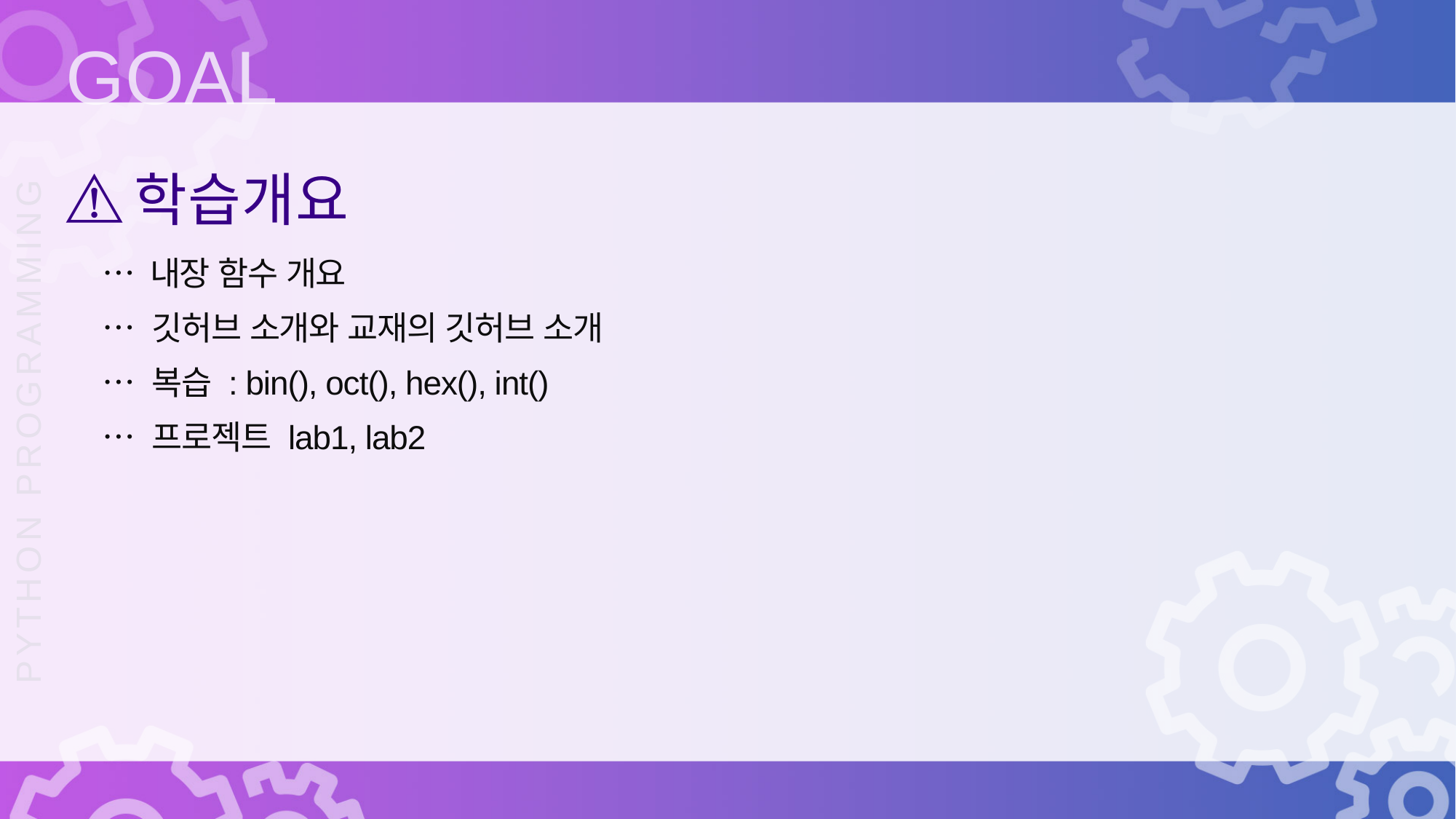

학습개요
… 내장 함수 개요
… 깃허브 소개와 교재의 깃허브 소개
… 복습 : bin(), oct(), hex(), int()
… 프로젝트 lab1, lab2